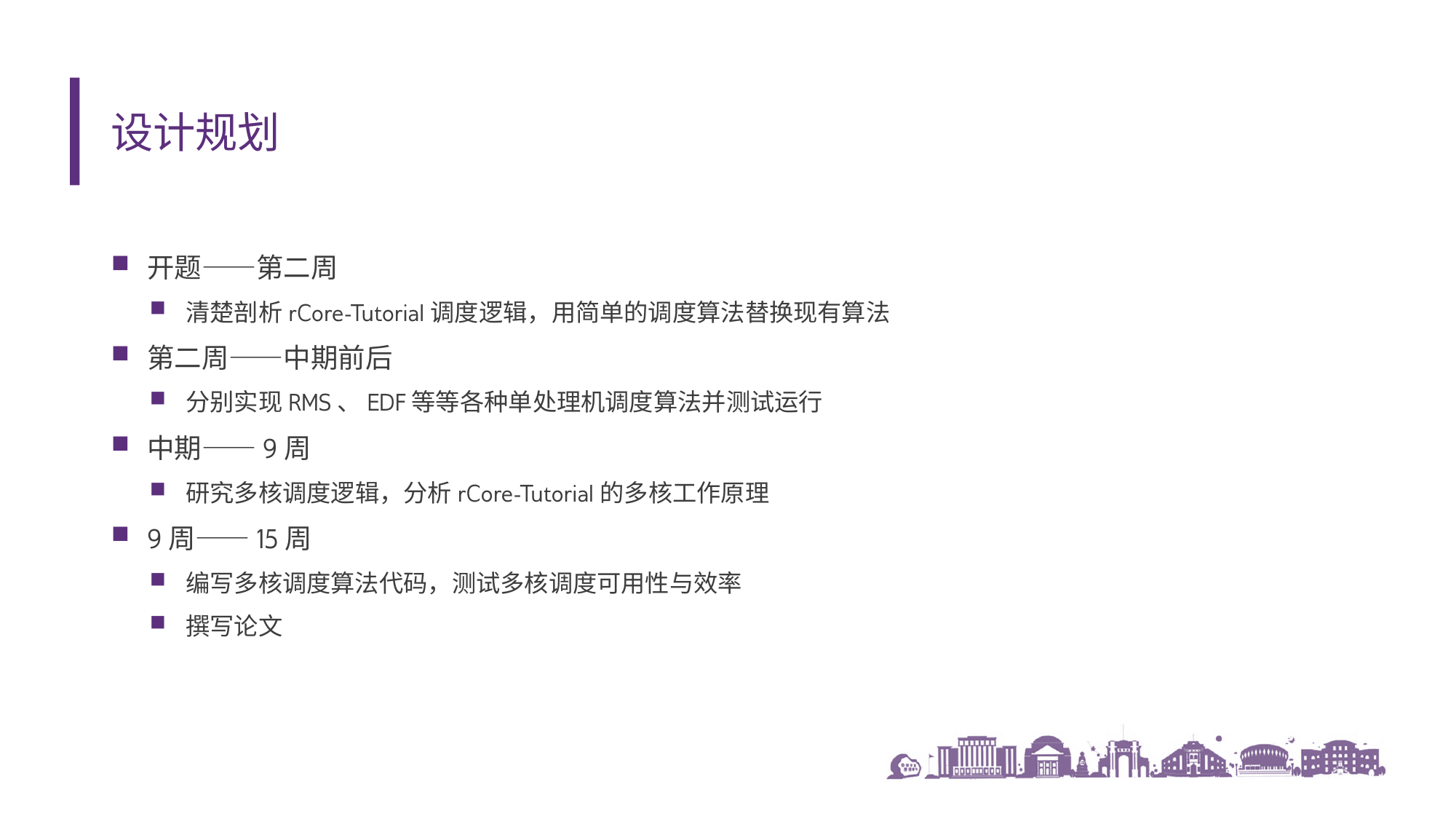

# 设计规划
开题——第二周
清楚剖析rCore-Tutorial调度逻辑，用简单的调度算法替换现有算法
第二周——中期前后
分别实现RMS、EDF等等各种单处理机调度算法并测试运行
中期——9周
研究多核调度逻辑，分析rCore-Tutorial的多核工作原理
9周——15周
编写多核调度算法代码，测试多核调度可用性与效率
撰写论文